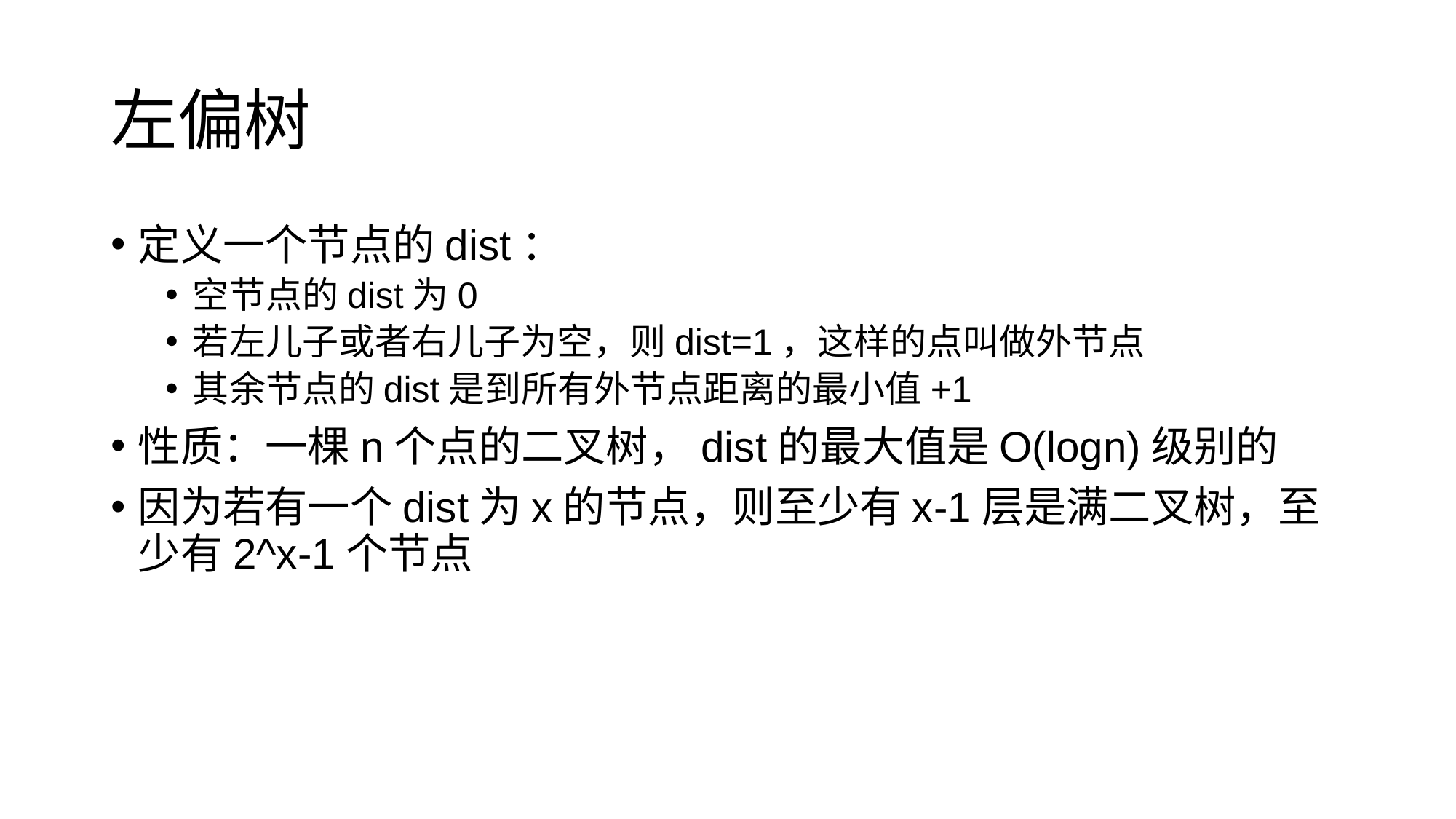

# 左偏树
定义一个节点的dist：
空节点的dist为0
若左儿子或者右儿子为空，则dist=1，这样的点叫做外节点
其余节点的dist是到所有外节点距离的最小值+1
性质：一棵n个点的二叉树，dist的最大值是O(logn)级别的
因为若有一个dist为x的节点，则至少有x-1层是满二叉树，至少有2^x-1个节点